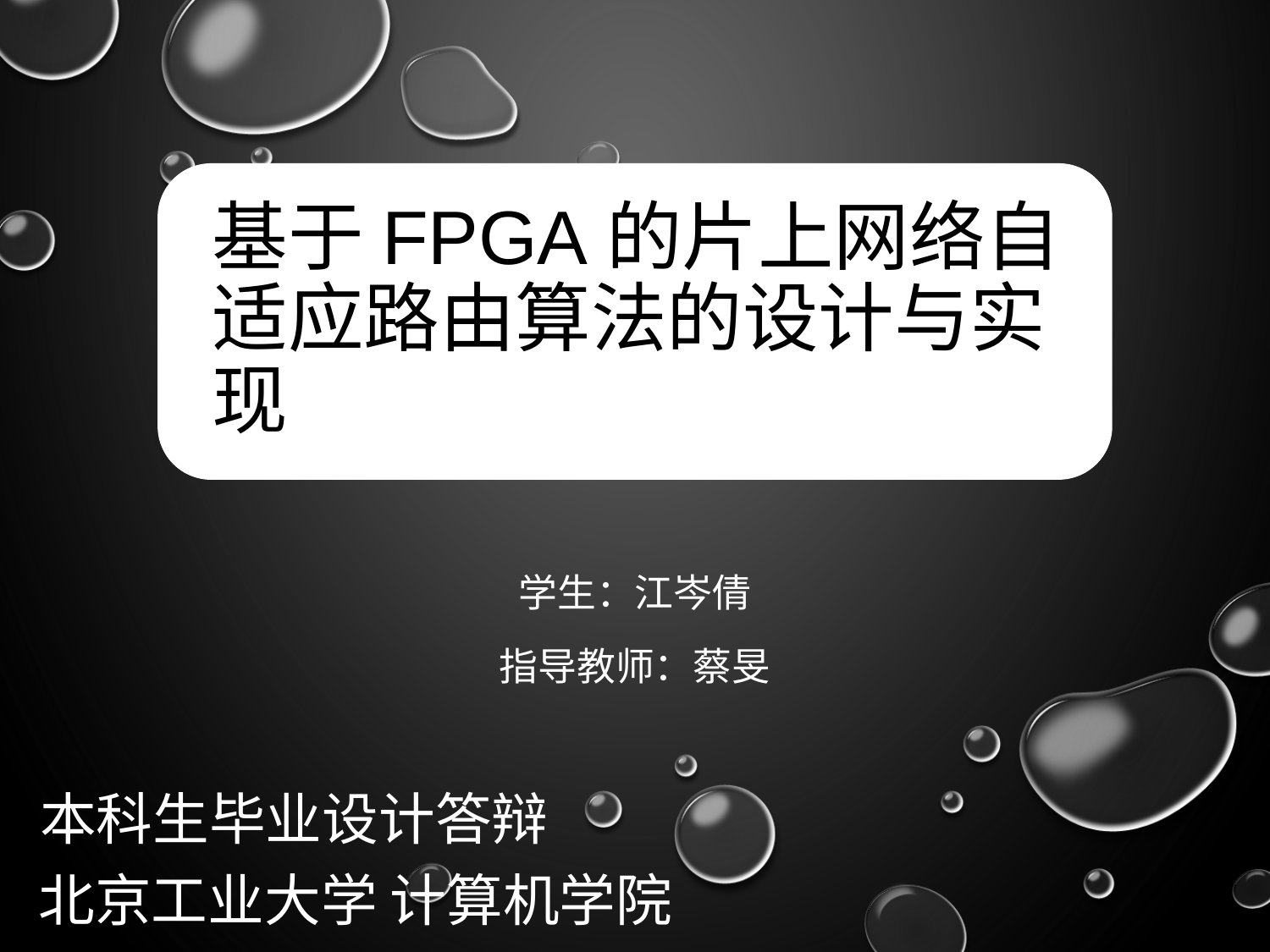

基于FPGA的片上网络自适应路由算法的设计与实现
学生：江岑倩
指导教师：蔡旻
本科生毕业设计答辩
北京工业大学 计算机学院